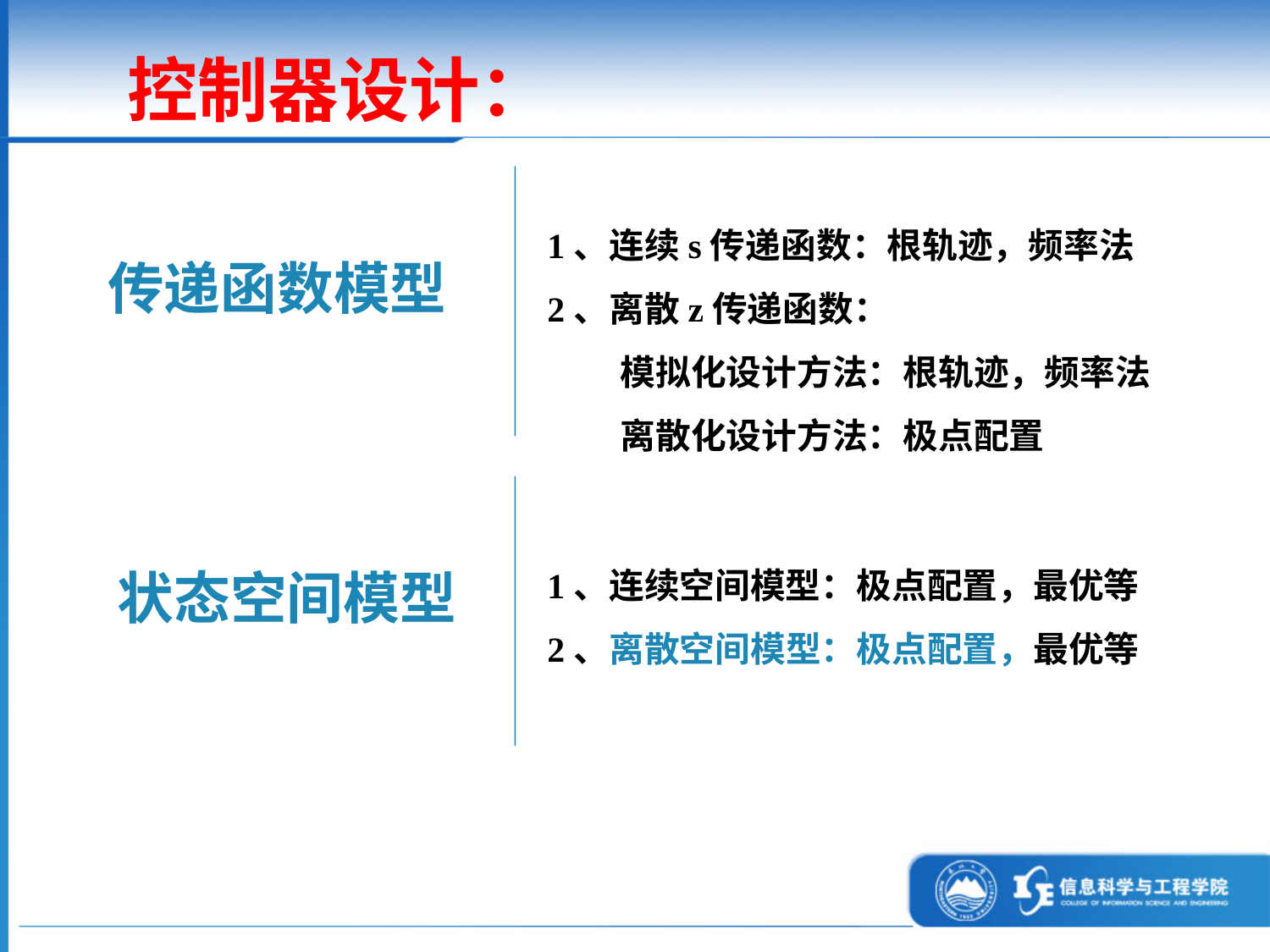

控制器设计：

1、连续s传递函数：根轨迹，频率法
2、离散z传递函数：
        模拟化设计方法：根轨迹，频率法
        离散化设计方法：极点配置
传递函数模型

1、连续空间模型：极点配置，最优等
2、离散空间模型：极点配置，最优等
状态空间模型